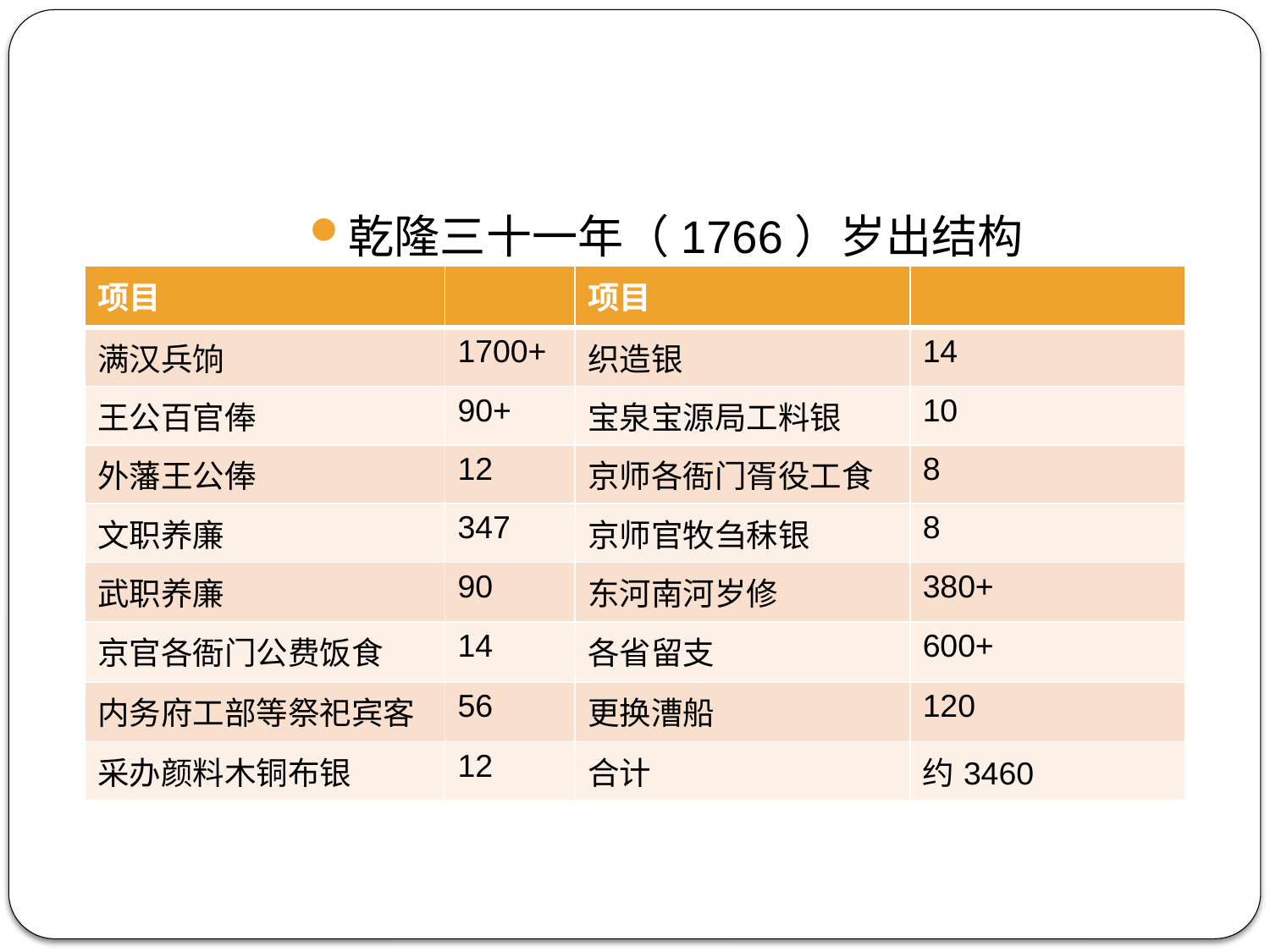

#
乾隆三十一年（1766）岁出结构

| 项目 |  | 项目 |  |
| --- | --- | --- | --- |
| 满汉兵饷 | 1700+ | 织造银 | 14 |
| 王公百官俸 | 90+ | 宝泉宝源局工料银 | 10 |
| 外藩王公俸 | 12 | 京师各衙门胥役工食 | 8 |
| 文职养廉 | 347 | 京师官牧刍秣银 | 8 |
| 武职养廉 | 90 | 东河南河岁修 | 380+ |
| 京官各衙门公费饭食 | 14 | 各省留支 | 600+ |
| 内务府工部等祭祀宾客 | 56 | 更换漕船 | 120 |
| 采办颜料木铜布银 | 12 | 合计 | 约3460 |